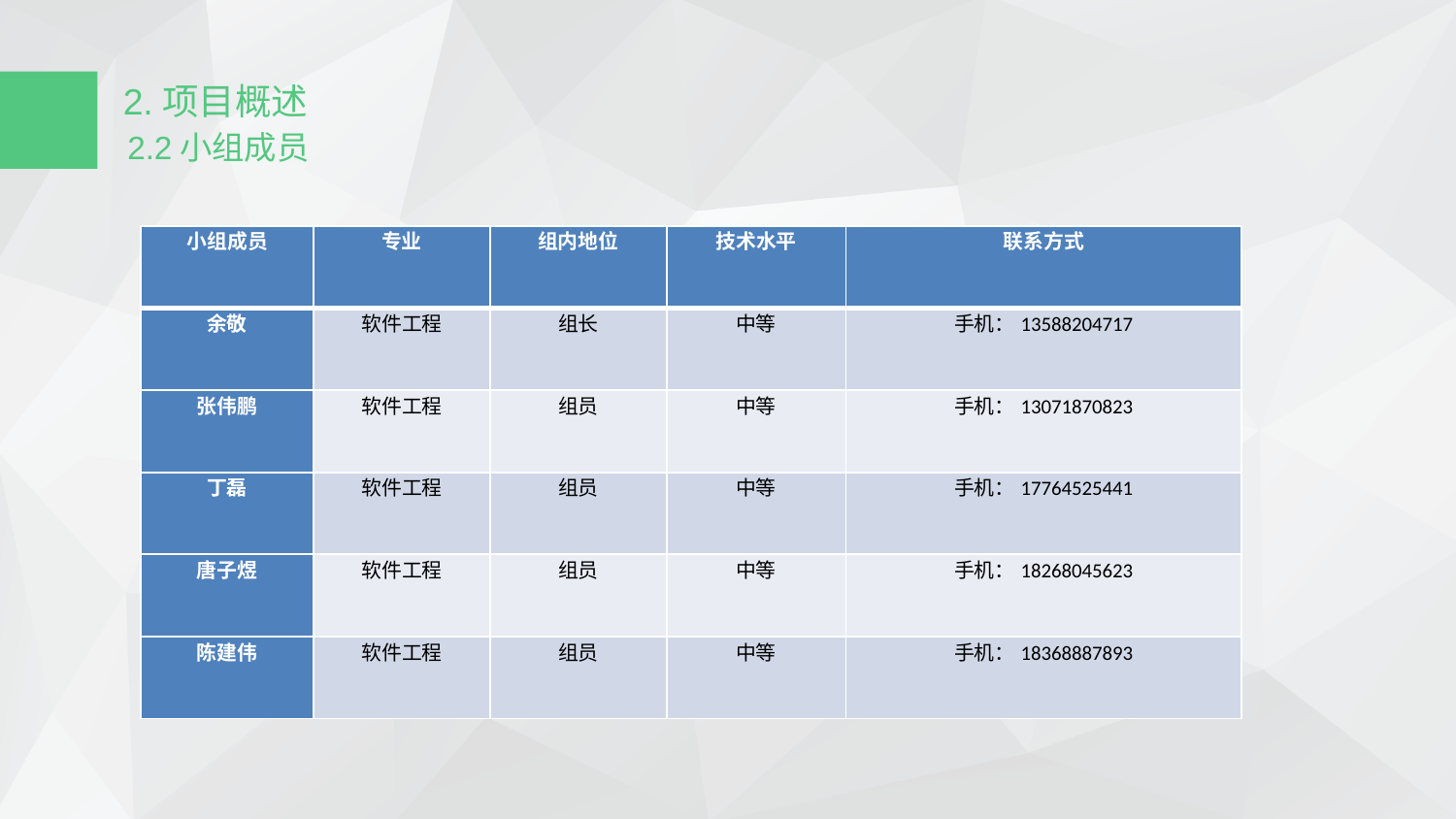

2.项目概述
2.2小组成员
| 小组成员 | 专业 | 组内地位 | 技术水平 | 联系方式 |
| --- | --- | --- | --- | --- |
| 余敬 | 软件工程 | 组长 | 中等 | 手机：13588204717 |
| 张伟鹏 | 软件工程 | 组员 | 中等 | 手机：13071870823 |
| 丁磊 | 软件工程 | 组员 | 中等 | 手机：17764525441 |
| 唐子煜 | 软件工程 | 组员 | 中等 | 手机：18268045623 |
| 陈建伟 | 软件工程 | 组员 | 中等 | 手机：18368887893 |